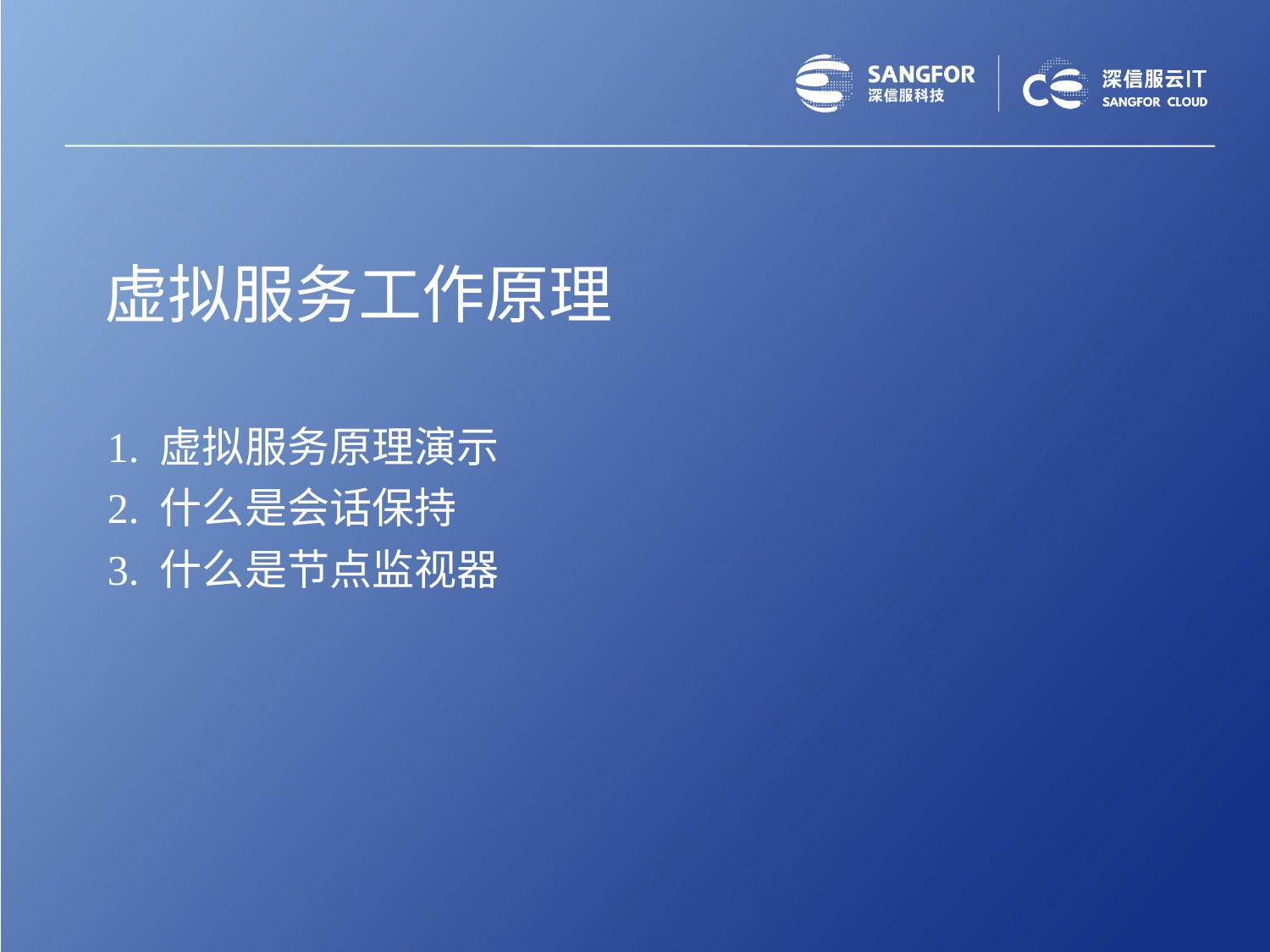

虚拟服务工作原理
1. 虚拟服务原理演示
2. 什么是会话保持
3. 什么是节点监视器